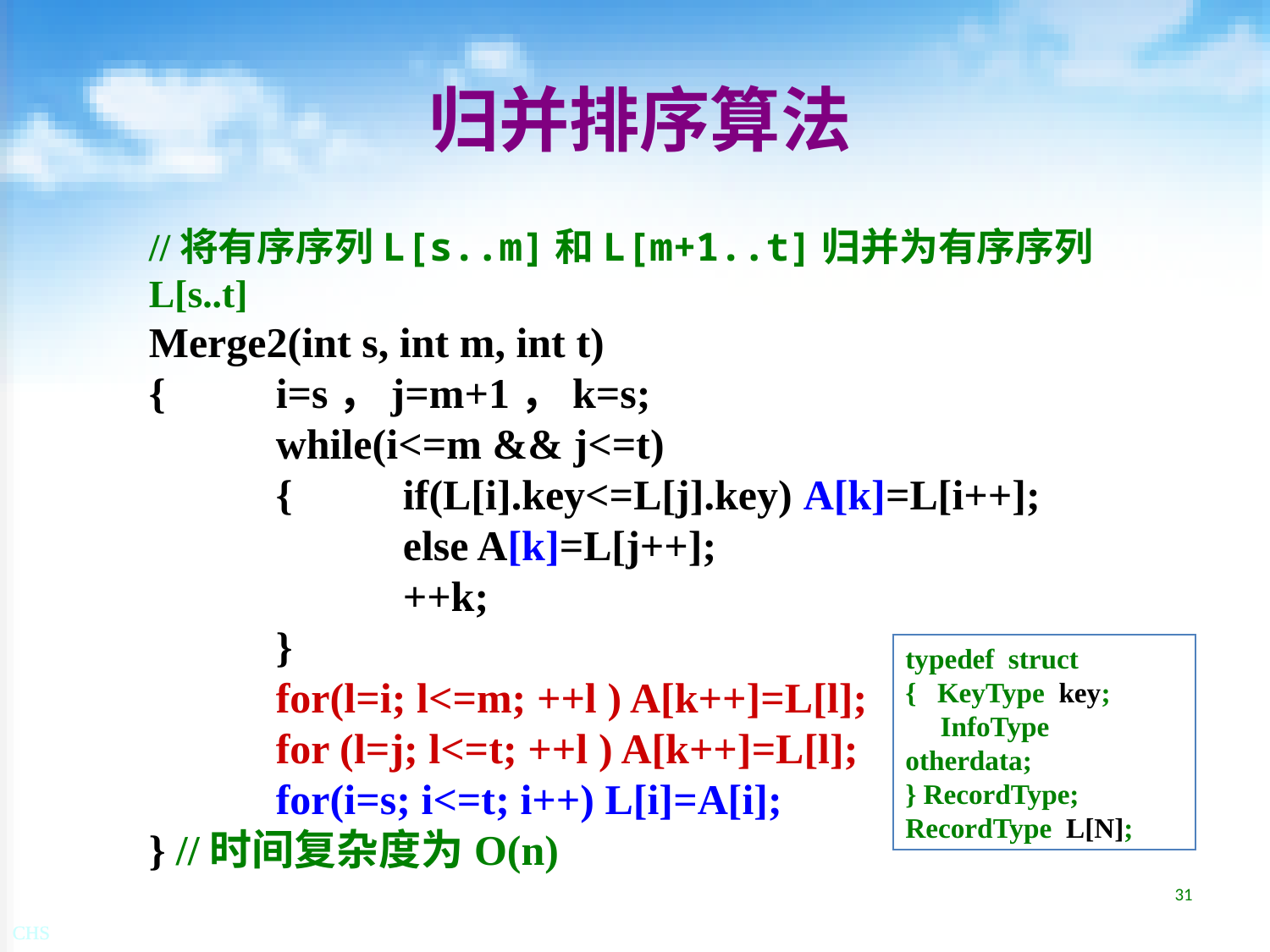

# 归并排序算法
//将有序序列L[s..m]和L[m+1..t]归并为有序序列L[s..t]
Merge2(int s, int m, int t)
{	i=s，j=m+1，k=s;
	while(i<=m && j<=t)
	{	if(L[i].key<=L[j].key) A[k]=L[i++];
		else A[k]=L[j++];
		++k;
	}
	for(l=i; l<=m; ++l ) A[k++]=L[l];
	for (l=j; l<=t; ++l ) A[k++]=L[l];
	for(i=s; i<=t; i++) L[i]=A[i];
} //时间复杂度为O(n)
typedef  struct
{   KeyType  key;
　InfoType  otherdata;
} RecordType;
RecordType  L[N];
31